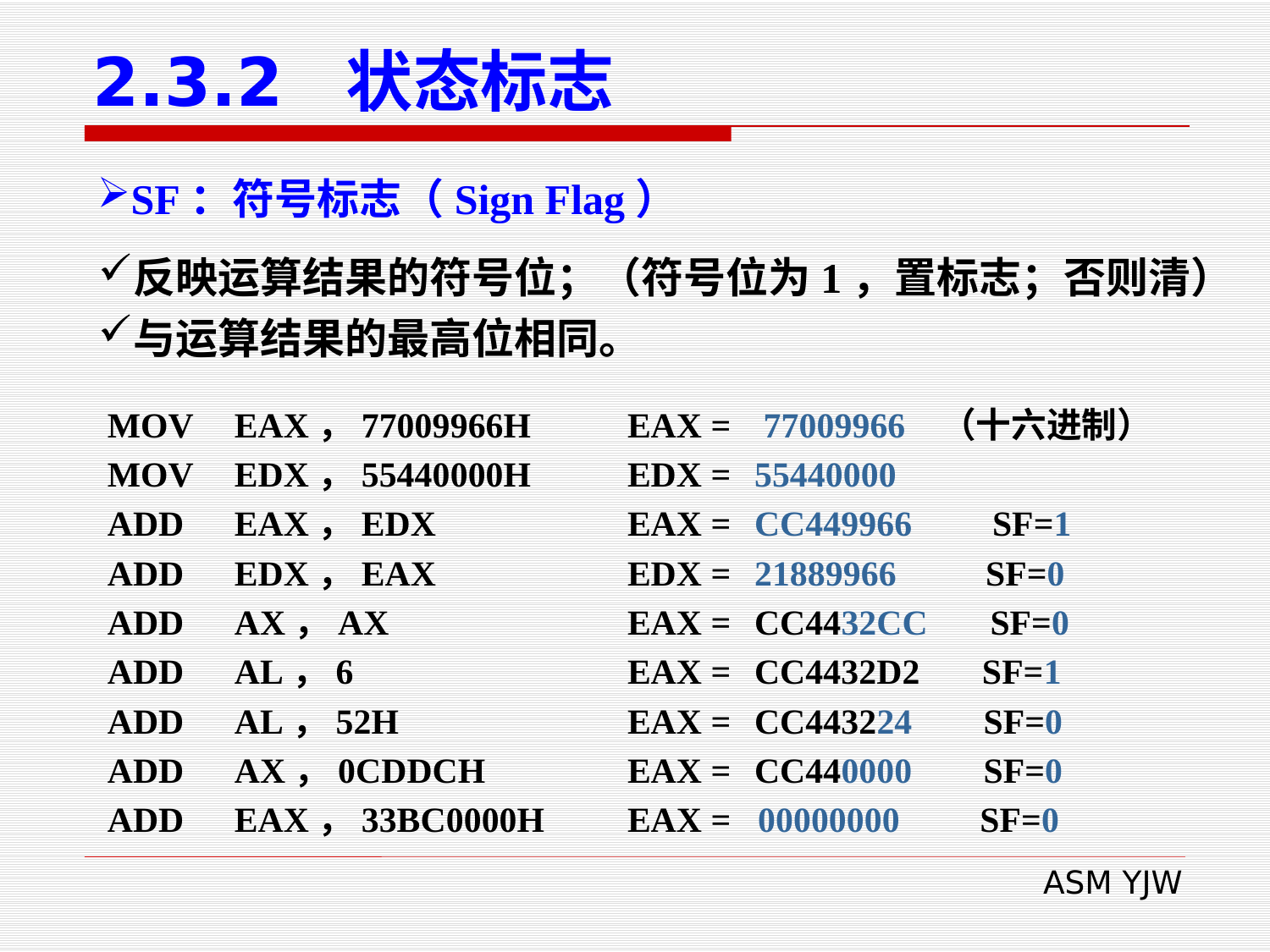

# 2.3.2  状态标志
SF：符号标志（Sign Flag）
反映运算结果的符号位；（符号位为1，置标志；否则清）
与运算结果的最高位相同。

MOV	EAX，77009966H
MOV	EDX，55440000H
ADD	EAX，EDX
ADD	EDX，EAX
ADD	AX，AX
ADD	AL，6
ADD	AL，52H
ADD	AX，0CDDCH
ADD	EAX，33BC0000H
EAX =	 77009966   （十六进制）
EDX =	55440000
EAX =	CC449966         SF=1
EDX =	21889966          SF=0
EAX =	CC4432CC       SF=0
EAX =	CC4432D2       SF=1
EAX =	CC443224        SF=0
EAX =	CC440000        SF=0
EAX =   00000000         SF=0